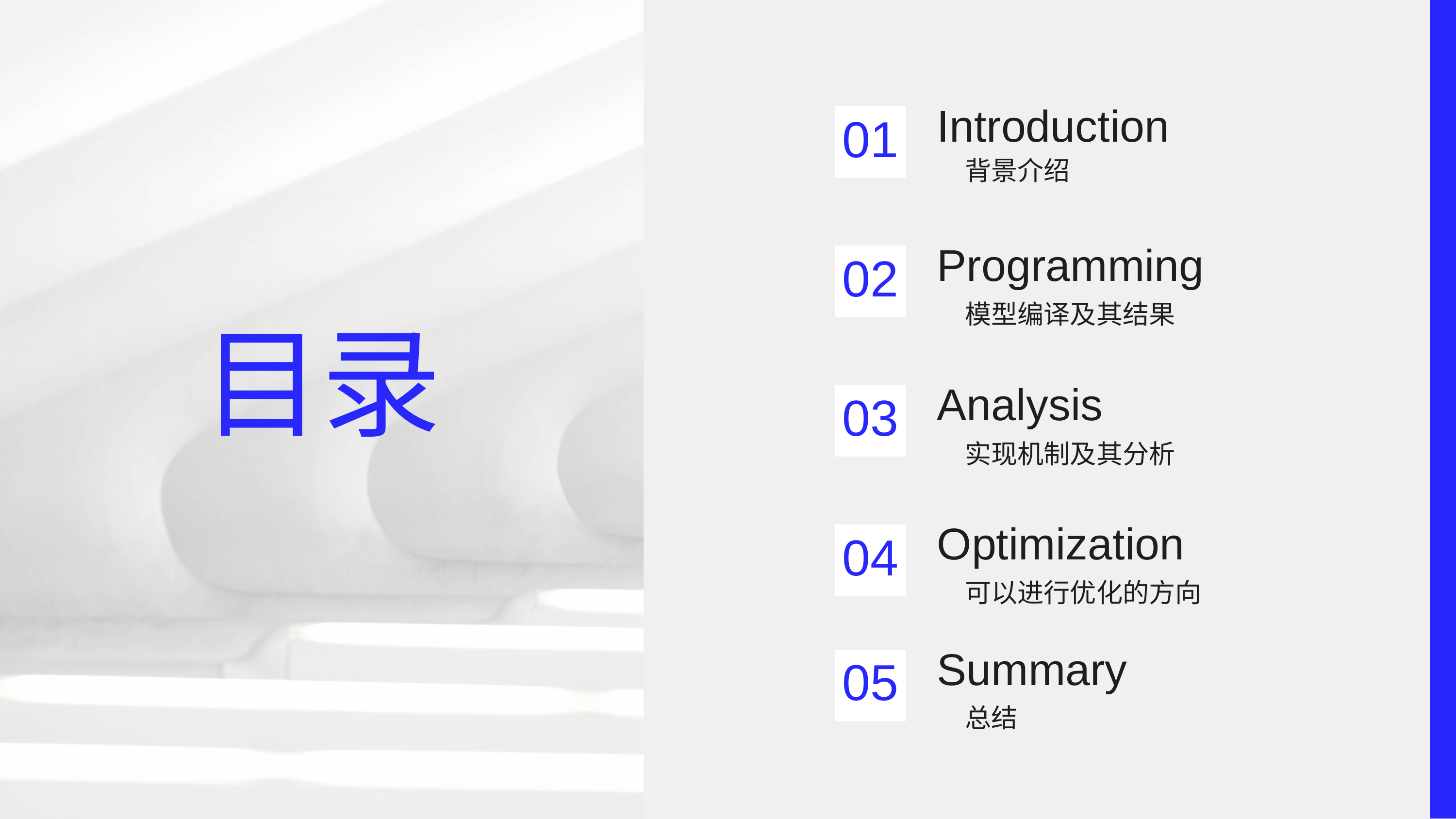

Introduction

01
背景介绍
Programming

02
模型编译及其结果
目录
Analysis

03
实现机制及其分析
Optimization

04
可以进行优化的方向
Summary

05
总结